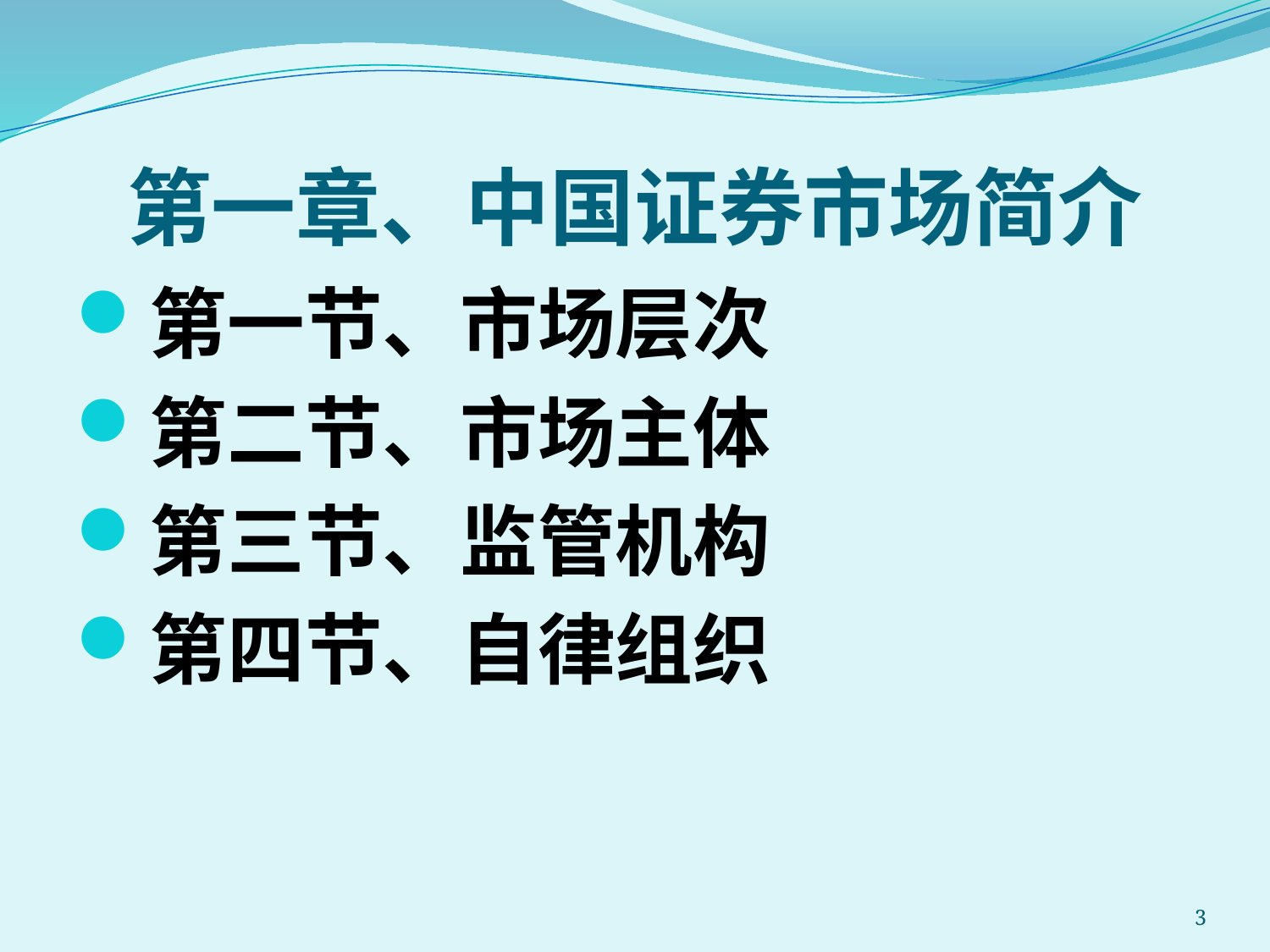

# 第一章、中国证券市场简介
第一节、市场层次
第二节、市场主体
第三节、监管机构
第四节、自律组织
3